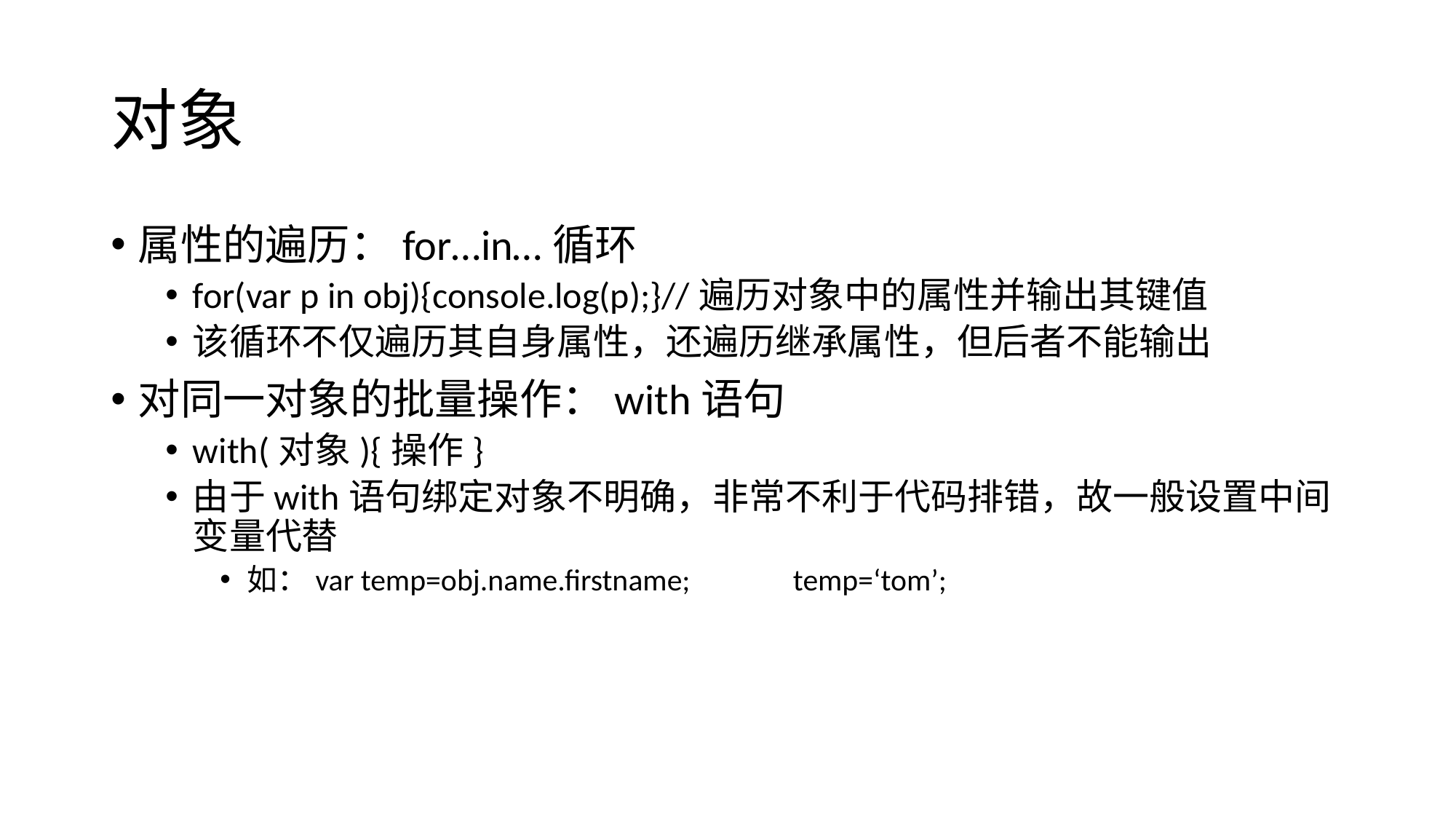

# 对象
属性的遍历：for…in…循环
for(var p in obj){console.log(p);}//遍历对象中的属性并输出其键值
该循环不仅遍历其自身属性，还遍历继承属性，但后者不能输出
对同一对象的批量操作：with语句
with(对象){操作}
由于with语句绑定对象不明确，非常不利于代码排错，故一般设置中间变量代替
如：var temp=obj.name.firstname;	temp=‘tom’;